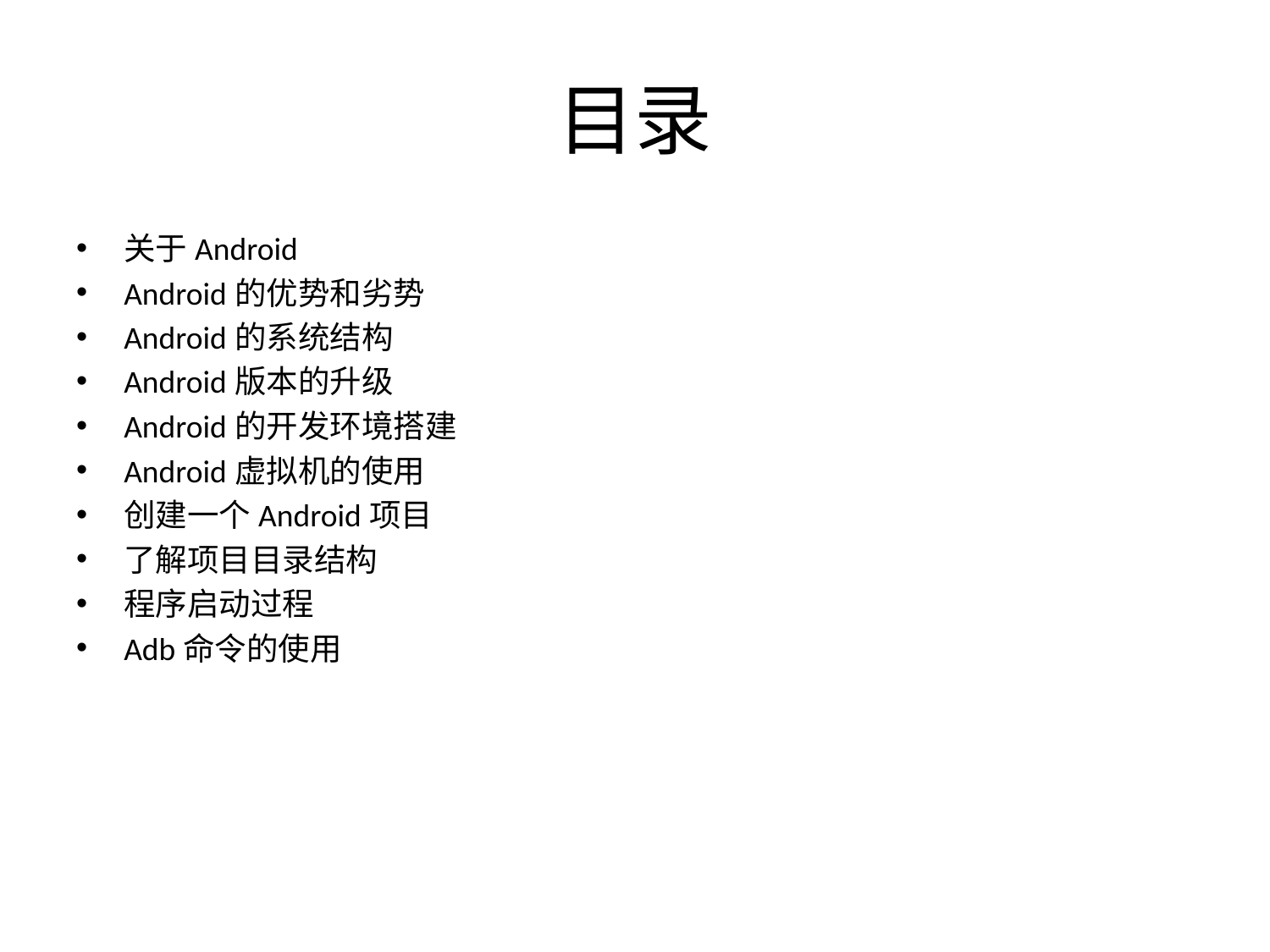

# 目录
关于Android
Android的优势和劣势
Android的系统结构
Android版本的升级
Android的开发环境搭建
Android虚拟机的使用
创建一个Android项目
了解项目目录结构
程序启动过程
Adb命令的使用